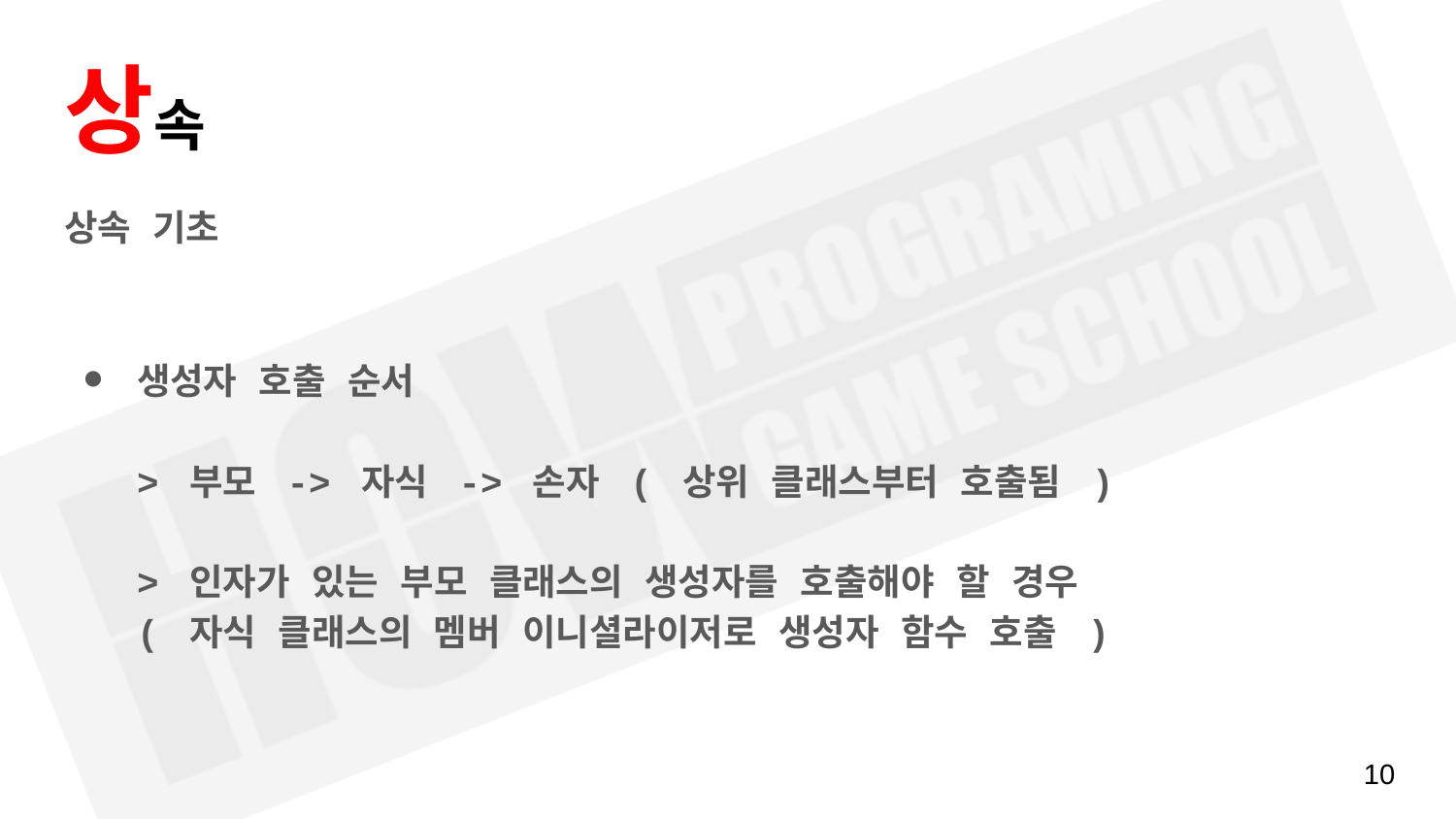

# 상속
상속 기초

생성자 호출 순서
> 부모 -> 자식 -> 손자 ( 상위 클래스부터 호출됨 )
> 인자가 있는 부모 클래스의 생성자를 호출해야 할 경우
( 자식 클래스의 멤버 이니셜라이저로 생성자 함수 호출 )
10